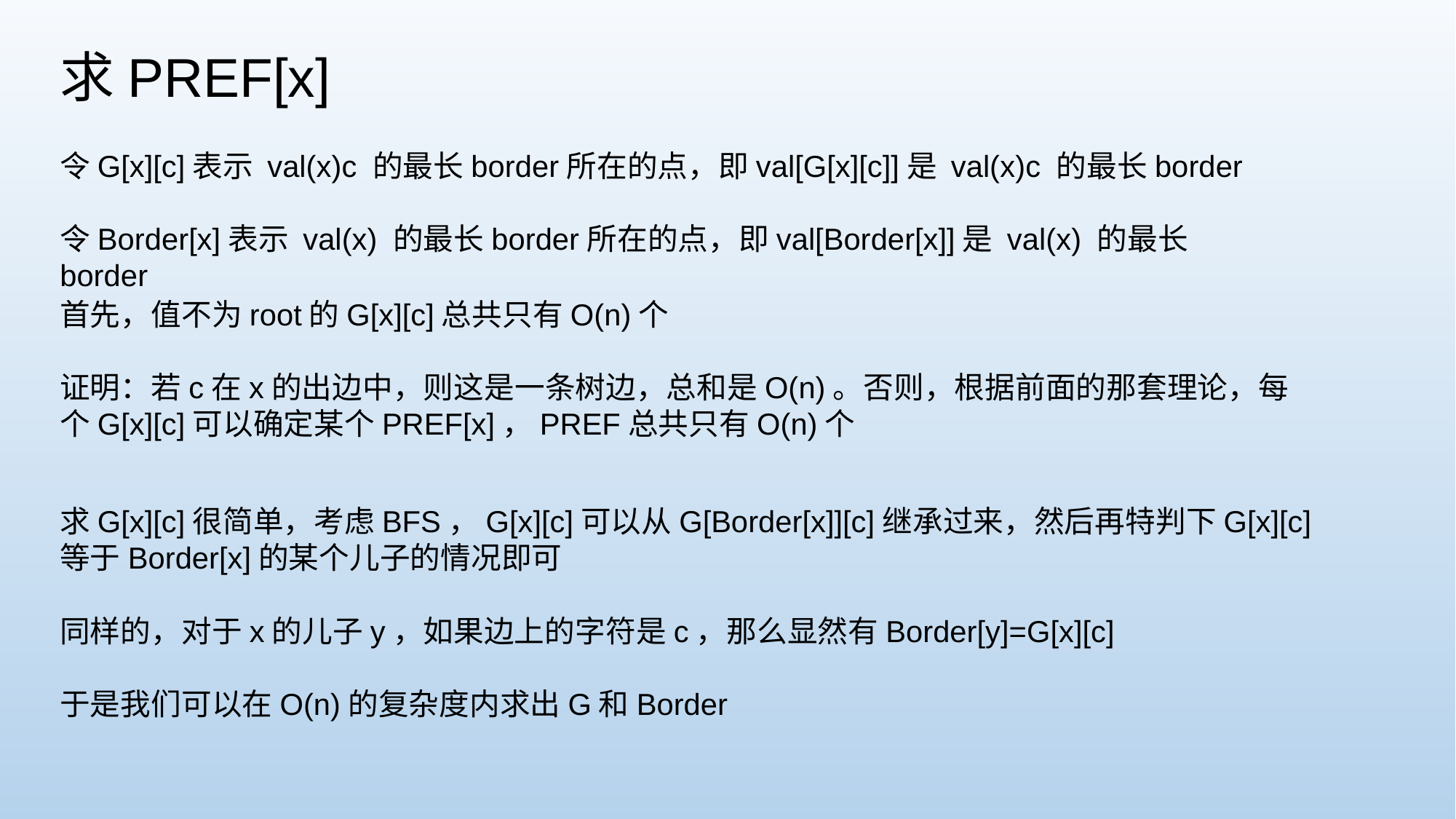

求PREF[x]
令G[x][c]表示 val(x)c 的最长border所在的点，即val[G[x][c]]是 val(x)c 的最长border

令Border[x]表示 val(x) 的最长border所在的点，即val[Border[x]]是 val(x) 的最长border
首先，值不为root的G[x][c]总共只有O(n)个

证明：若c在x的出边中，则这是一条树边，总和是O(n)。否则，根据前面的那套理论，每个G[x][c]可以确定某个PREF[x]，PREF总共只有O(n)个
求G[x][c]很简单，考虑BFS，G[x][c]可以从G[Border[x]][c]继承过来，然后再特判下G[x][c]等于Border[x]的某个儿子的情况即可

同样的，对于x的儿子y，如果边上的字符是c，那么显然有Border[y]=G[x][c]

于是我们可以在O(n)的复杂度内求出G和Border